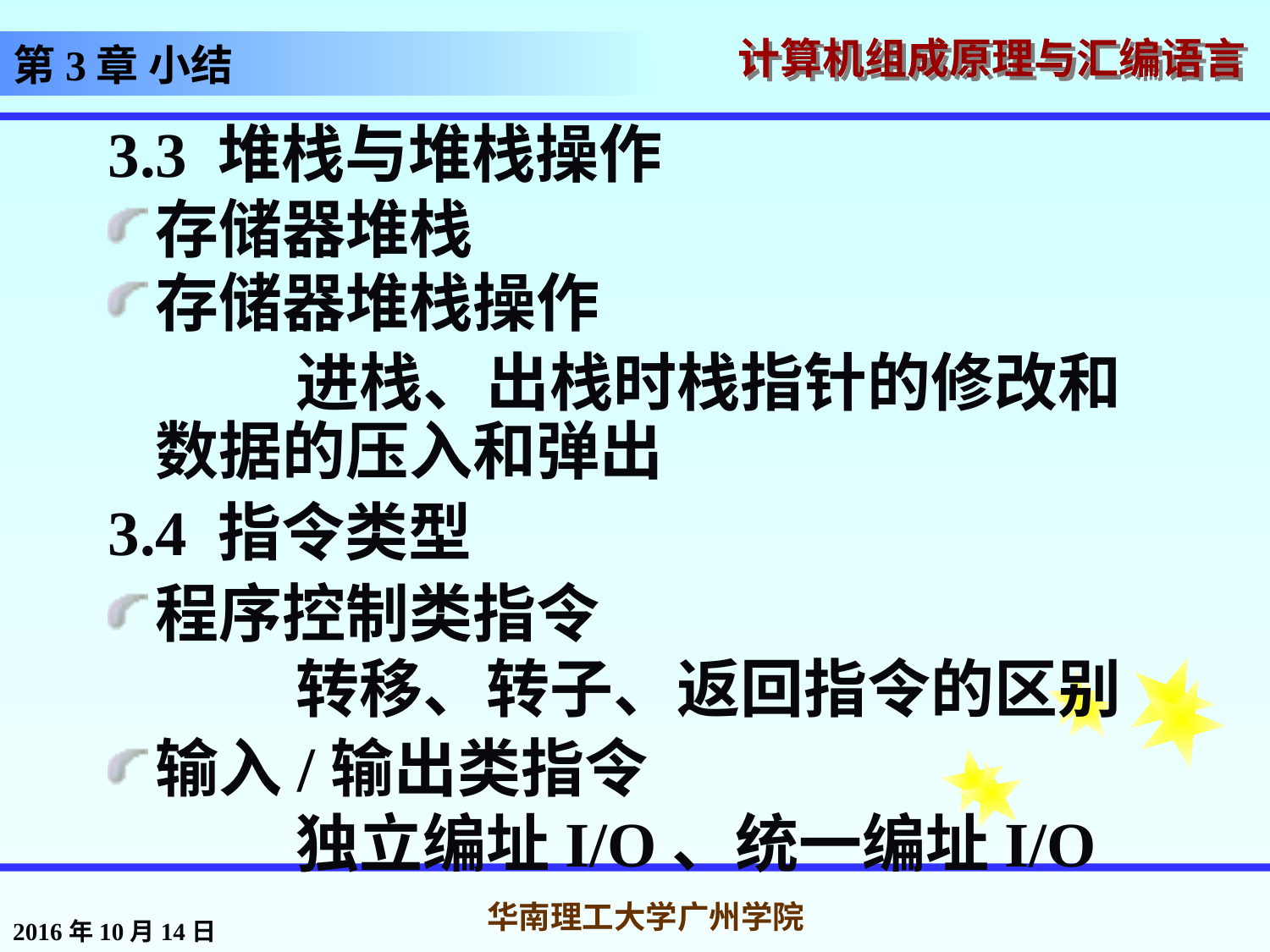

# 第3章 小结
3.3 堆栈与堆栈操作
存储器堆栈
存储器堆栈操作
            进栈、出栈时栈指针的修改和数据的压入和弹出
3.4 指令类型
程序控制类指令
            转移、转子、返回指令的区别
输入/输出类指令
            独立编址I/O、统一编址I/O
2016年10月14日
华南理工大学广州学院